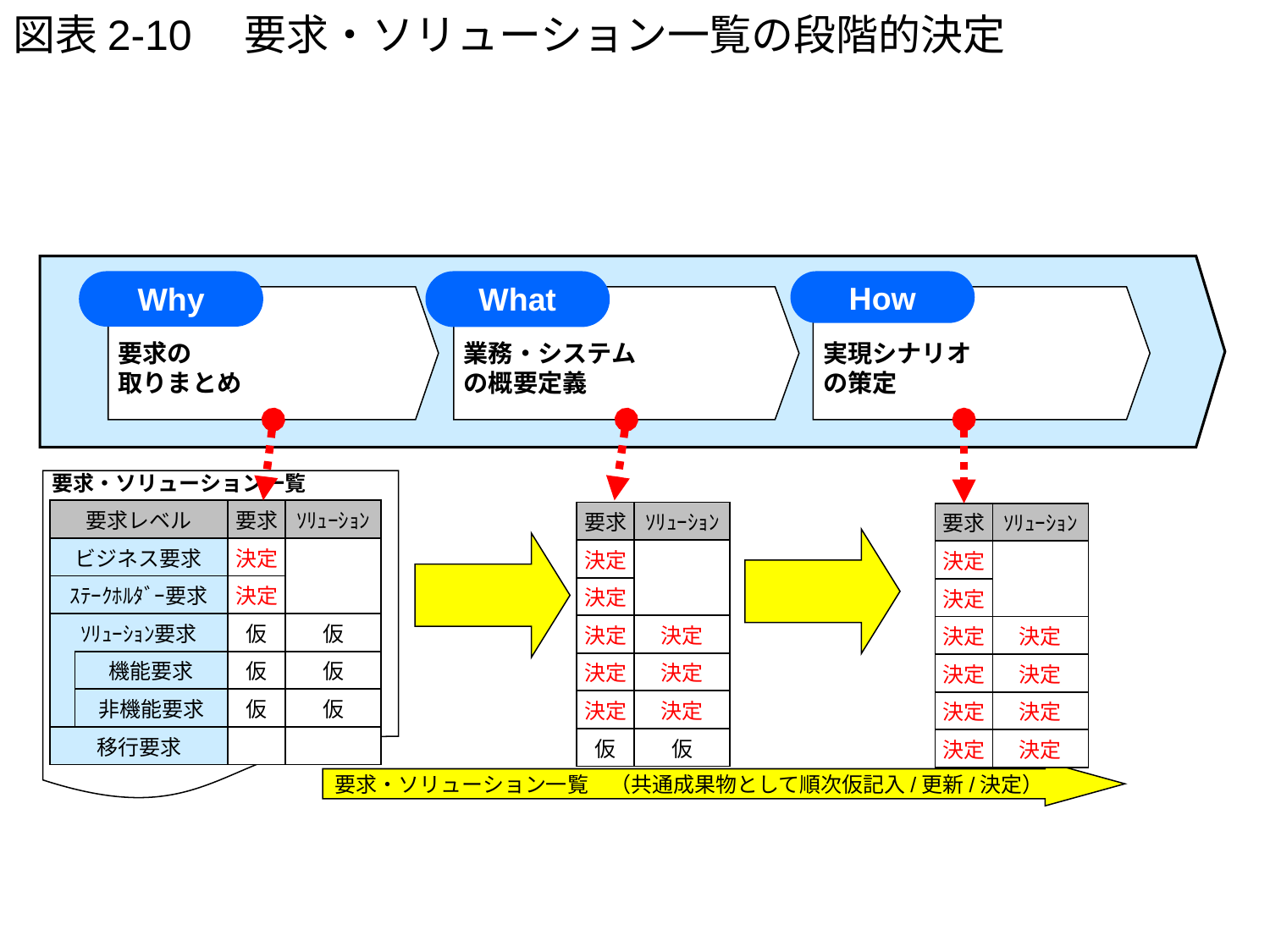

# 図表2-10　要求・ソリューション一覧の段階的決定

How
Why
What

要求の
取りまとめ

業務・システム
の概要定義

実現シナリオ
の策定
要求・ソリューション一覧

| 要求レベル |  | 要求 | ｿﾘｭｰｼｮﾝ |
| --- | --- | --- | --- |
| ビジネス要求 |  | 決定 |  |
| ｽﾃｰｸﾎﾙﾀﾞｰ要求 |  | 決定 |  |
| ｿﾘｭｰｼｮﾝ要求 |  | 仮 | 仮 |
|  | 機能要求 | 仮 | 仮 |
|  | 非機能要求 | 仮 | 仮 |
| 移行要求 |  |  |  |
| 要求 | ｿﾘｭｰｼｮﾝ |
| --- | --- |
| 決定 |  |
| 決定 |  |
| 決定 | 決定 |
| 決定 | 決定 |
| 決定 | 決定 |
| 仮 | 仮 |
| 要求 | ｿﾘｭｰｼｮﾝ |
| --- | --- |
| 決定 |  |
| 決定 |  |
| 決定 | 決定 |
| 決定 | 決定 |
| 決定 | 決定 |
| 決定 | 決定 |

要求・ソリューション一覧　（共通成果物として順次仮記入/更新/決定）